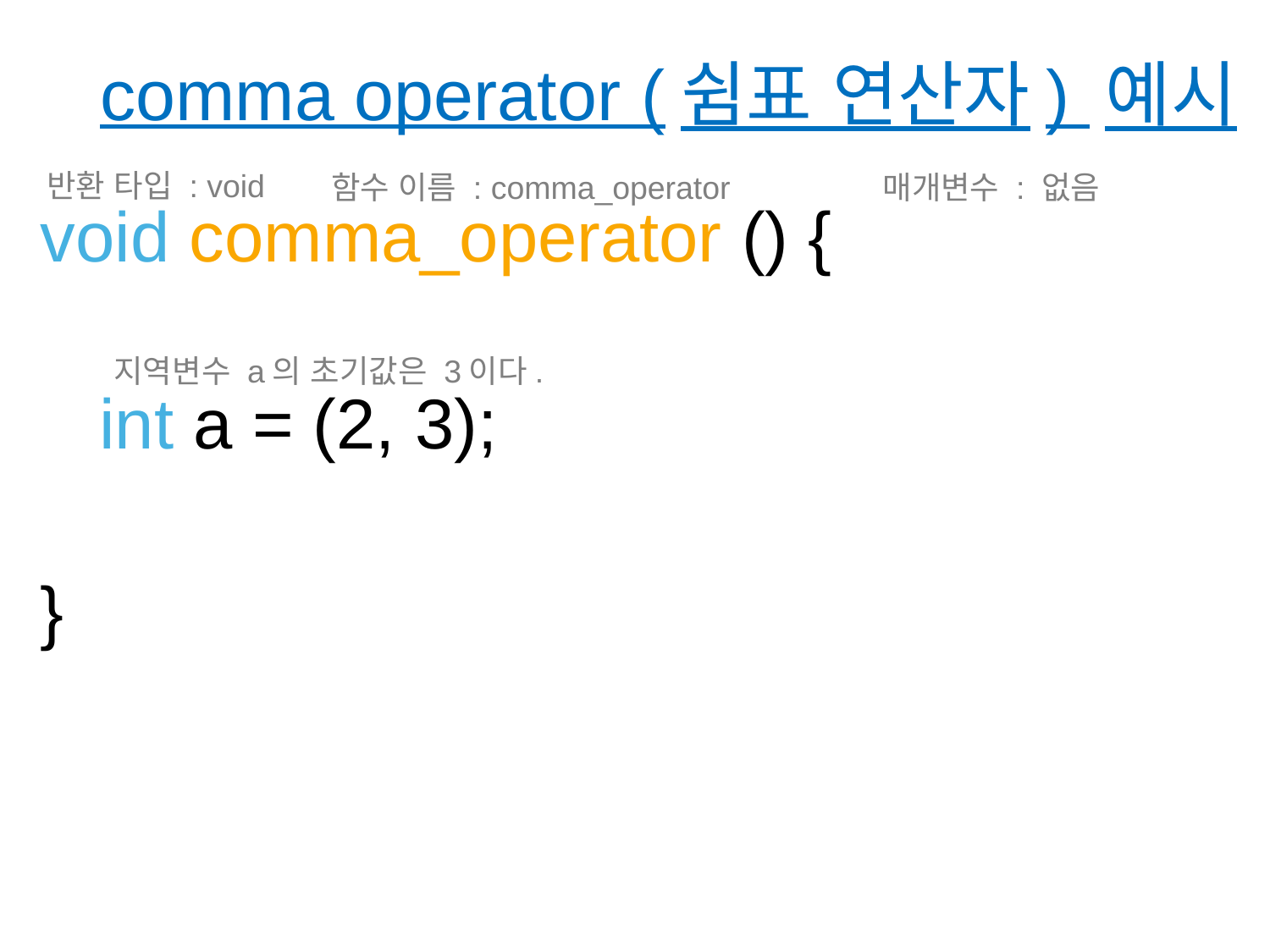

# comma operator (쉼표 연산자) 예시
반환 타입 : void
함수 이름 : comma_operator
매개변수 : 없음
void comma_operator () {

   int a = (2, 3);

}
지역변수 a의 초기값은 3이다.